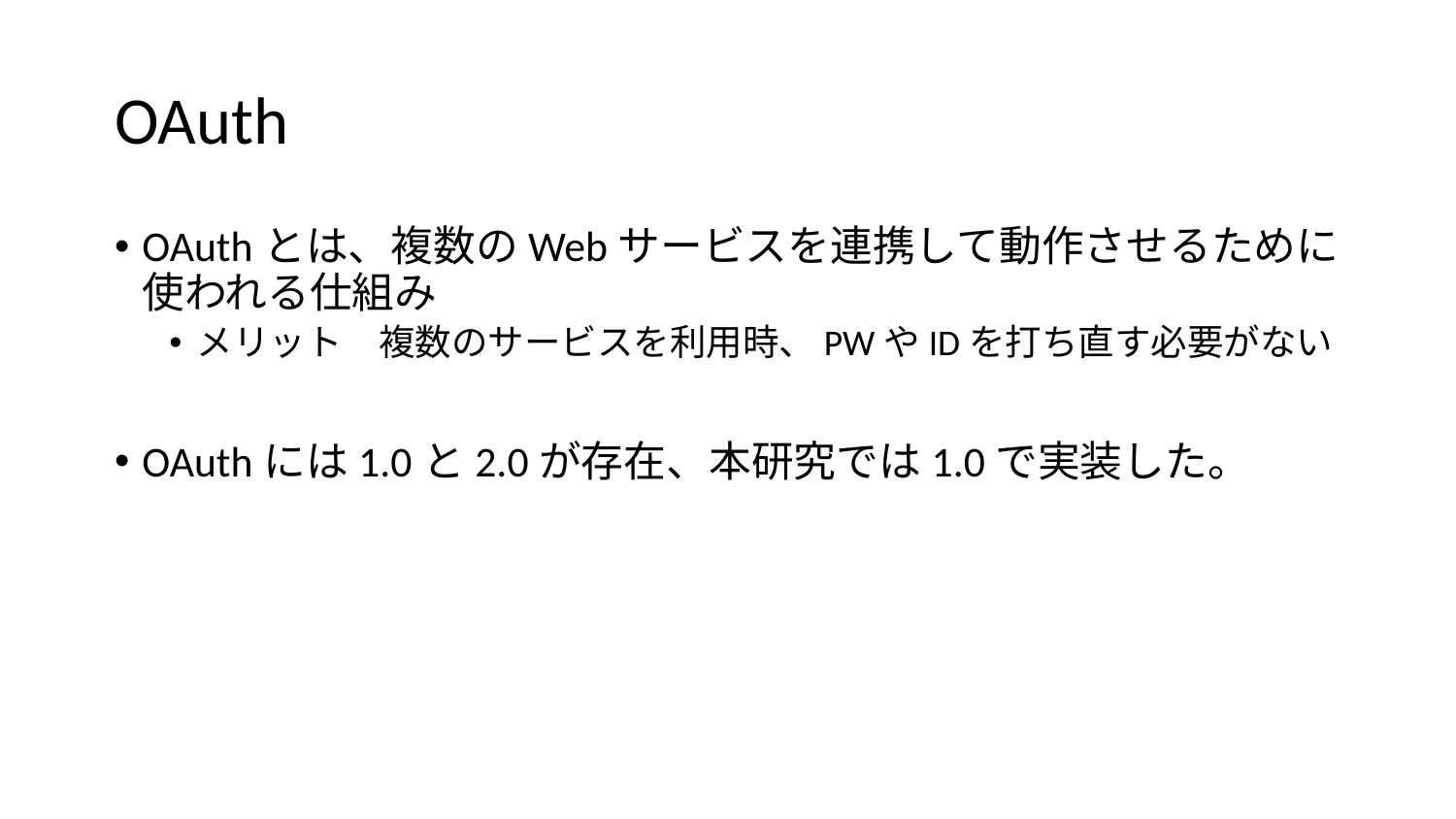

# OAuth
OAuthとは、複数のWebサービスを連携して動作させるために使われる仕組み
メリット　複数のサービスを利用時、PWやIDを打ち直す必要がない

OAuthには1.0と2.0が存在、本研究では1.0で実装した。